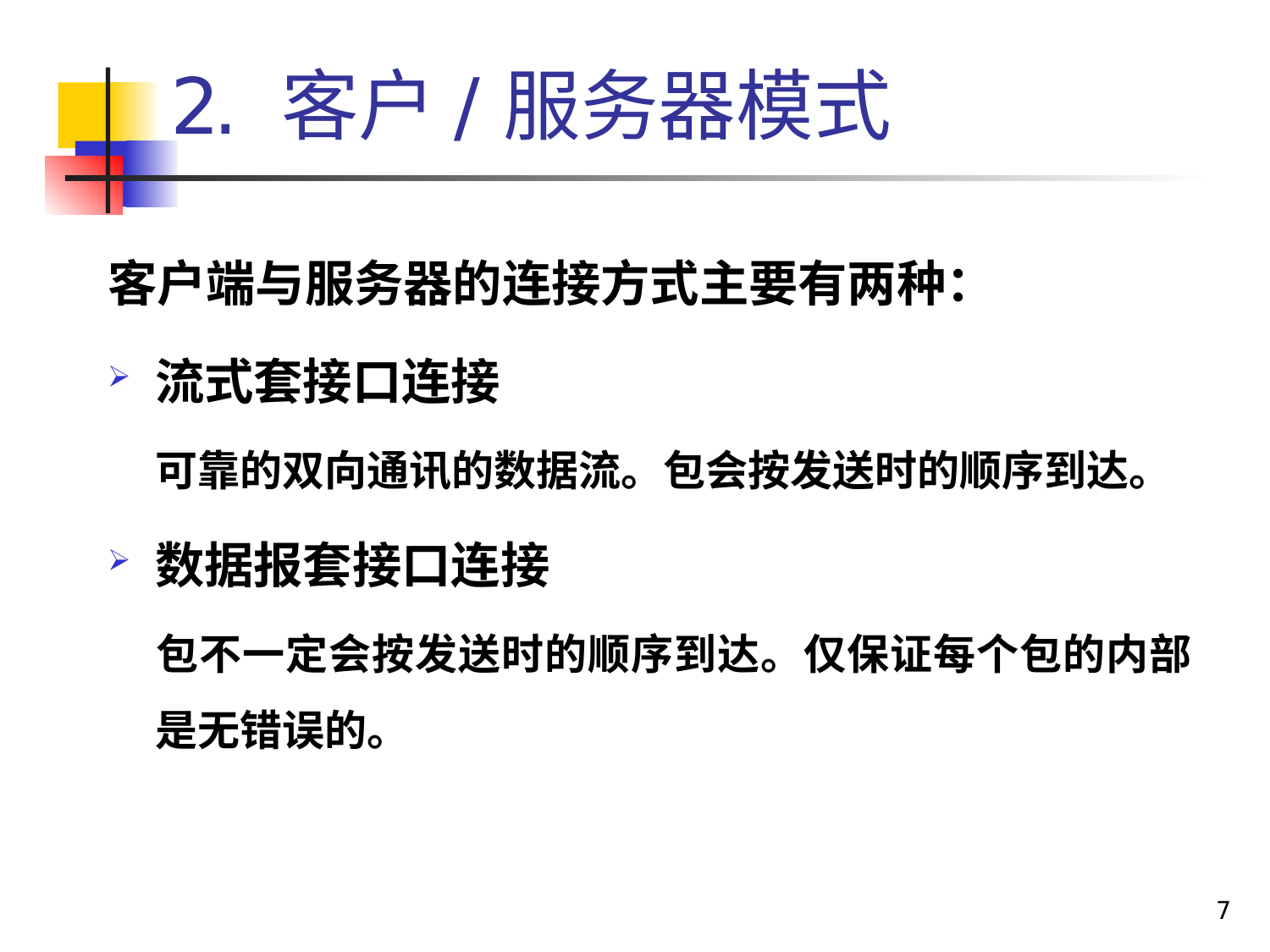

# 2. 客户/服务器模式
客户端与服务器的连接方式主要有两种：
流式套接口连接
	可靠的双向通讯的数据流。包会按发送时的顺序到达。
数据报套接口连接
	包不一定会按发送时的顺序到达。仅保证每个包的内部是无错误的。
7